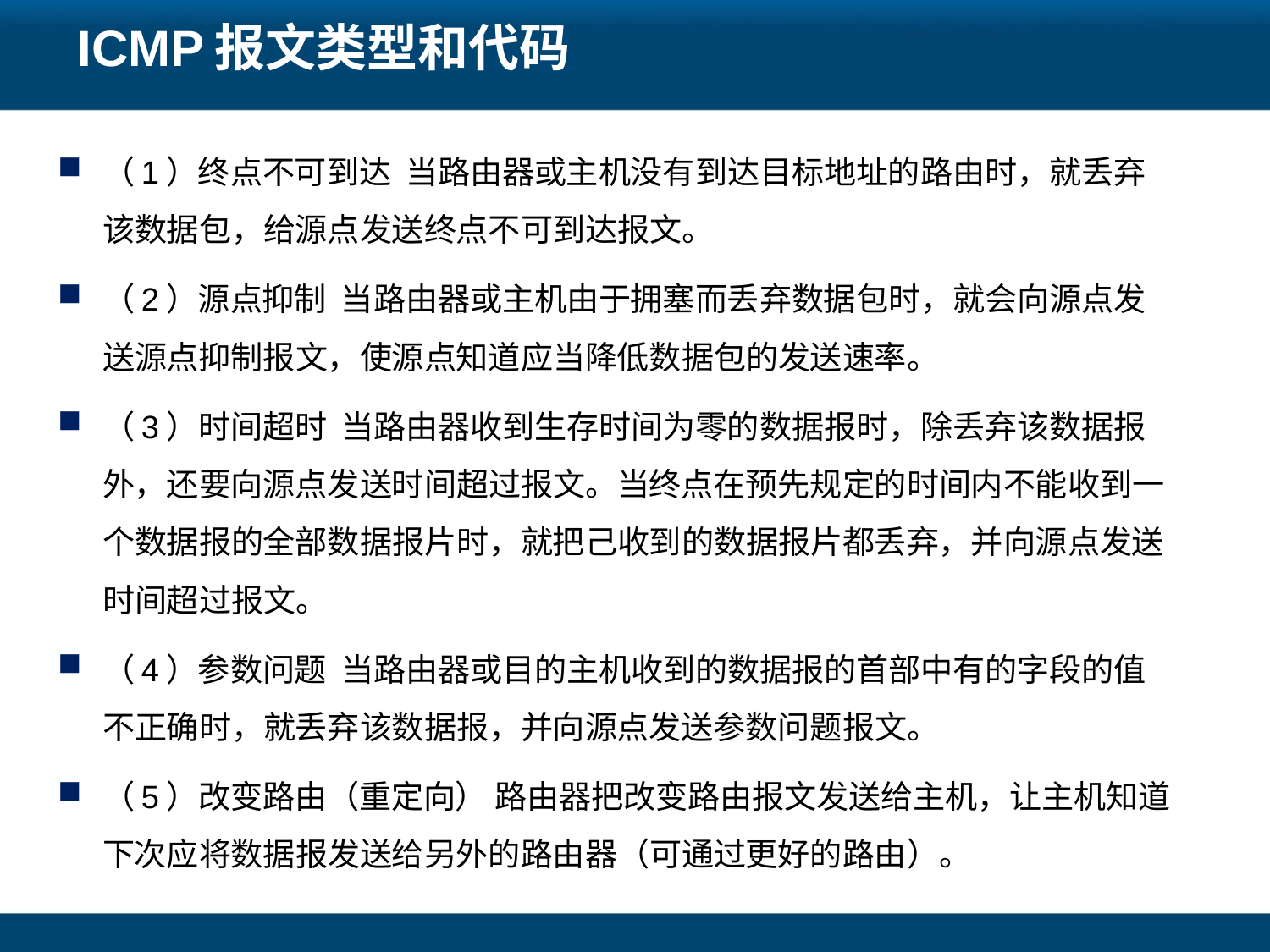

# ICMP报文类型和代码
（1）终点不可到达  当路由器或主机没有到达目标地址的路由时，就丢弃该数据包，给源点发送终点不可到达报文。
（2）源点抑制  当路由器或主机由于拥塞而丢弃数据包时，就会向源点发送源点抑制报文，使源点知道应当降低数据包的发送速率。
（3）时间超时  当路由器收到生存时间为零的数据报时，除丢弃该数据报外，还要向源点发送时间超过报文。当终点在预先规定的时间内不能收到一个数据报的全部数据报片时，就把己收到的数据报片都丢弃，并向源点发送时间超过报文。
（4）参数问题  当路由器或目的主机收到的数据报的首部中有的字段的值不正确时，就丢弃该数据报，并向源点发送参数问题报文。
（5）改变路由（重定向） 路由器把改变路由报文发送给主机，让主机知道下次应将数据报发送给另外的路由器（可通过更好的路由）。